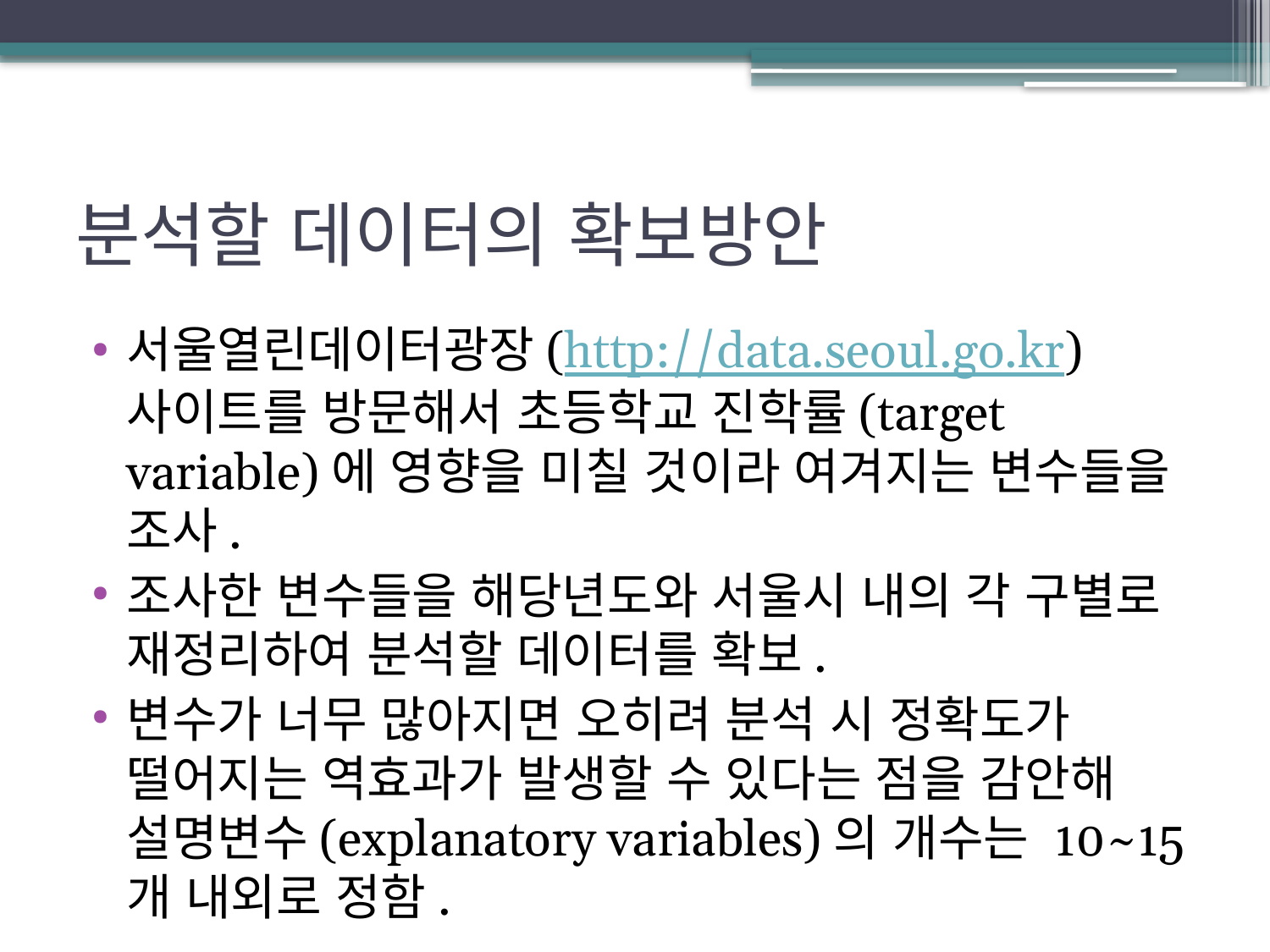

# 분석할 데이터의 확보방안
서울열린데이터광장(http://data.seoul.go.kr) 사이트를 방문해서 초등학교 진학률(target variable)에 영향을 미칠 것이라 여겨지는 변수들을 조사.
조사한 변수들을 해당년도와 서울시 내의 각 구별로 재정리하여 분석할 데이터를 확보.
변수가 너무 많아지면 오히려 분석 시 정확도가 떨어지는 역효과가 발생할 수 있다는 점을 감안해 설명변수(explanatory variables)의 개수는 10~15개 내외로 정함.